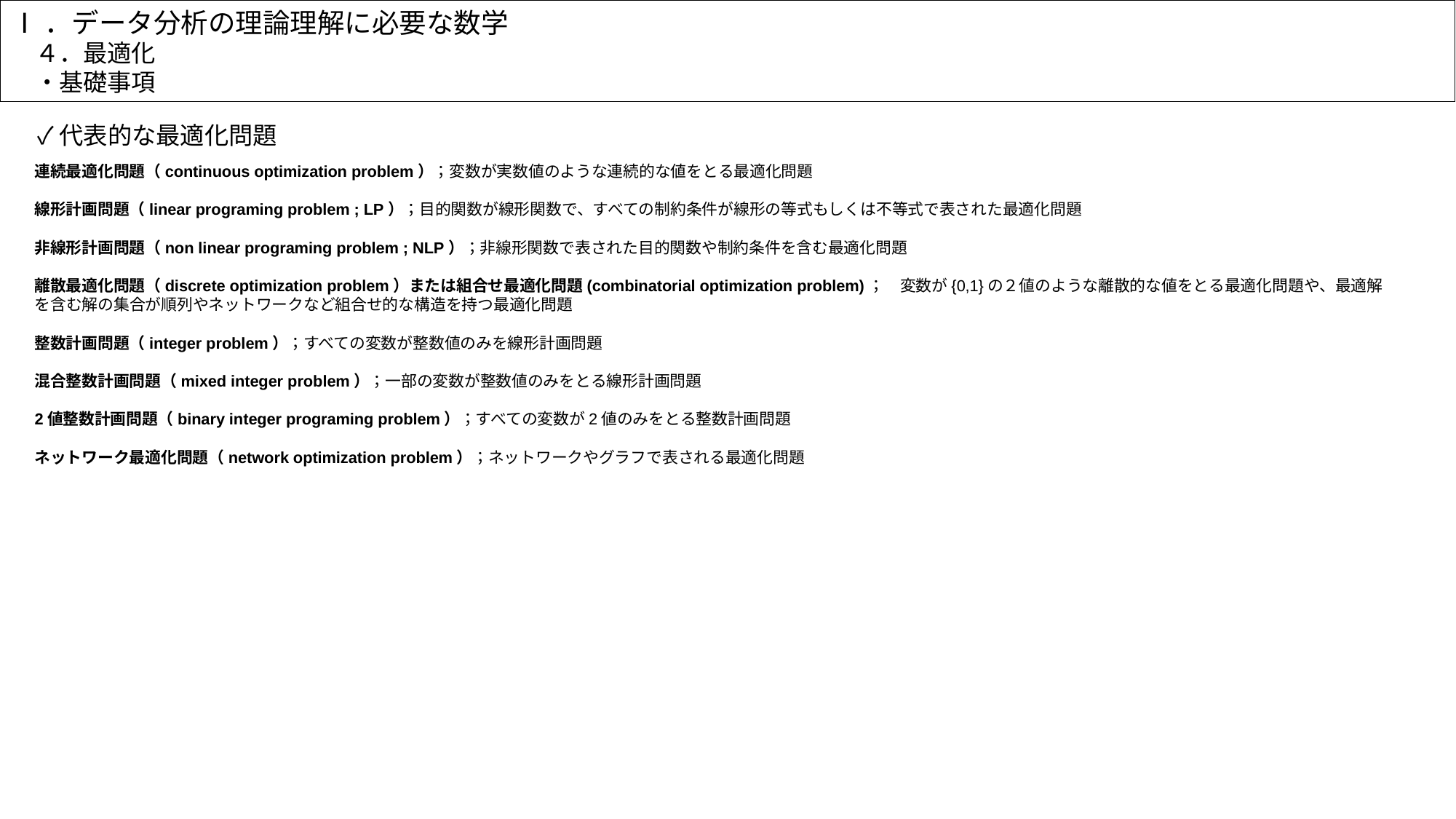

Ⅰ．データ分析の理論理解に必要な数学
　４．最適化
　・基礎事項
✓代表的な最適化問題
連続最適化問題（continuous optimization problem）；変数が実数値のような連続的な値をとる最適化問題

線形計画問題（linear programing problem ; LP）；目的関数が線形関数で、すべての制約条件が線形の等式もしくは不等式で表された最適化問題

非線形計画問題（non linear programing problem ; NLP）；非線形関数で表された目的関数や制約条件を含む最適化問題

離散最適化問題（discrete optimization problem）または組合せ最適化問題(combinatorial optimization problem)；　変数が{0,1}の２値のような離散的な値をとる最適化問題や、最適解を含む解の集合が順列やネットワークなど組合せ的な構造を持つ最適化問題

整数計画問題（integer problem）；すべての変数が整数値のみを線形計画問題

混合整数計画問題（mixed integer problem）；一部の変数が整数値のみをとる線形計画問題

2値整数計画問題（binary integer programing problem）；すべての変数が2値のみをとる整数計画問題

ネットワーク最適化問題（network optimization problem）；ネットワークやグラフで表される最適化問題